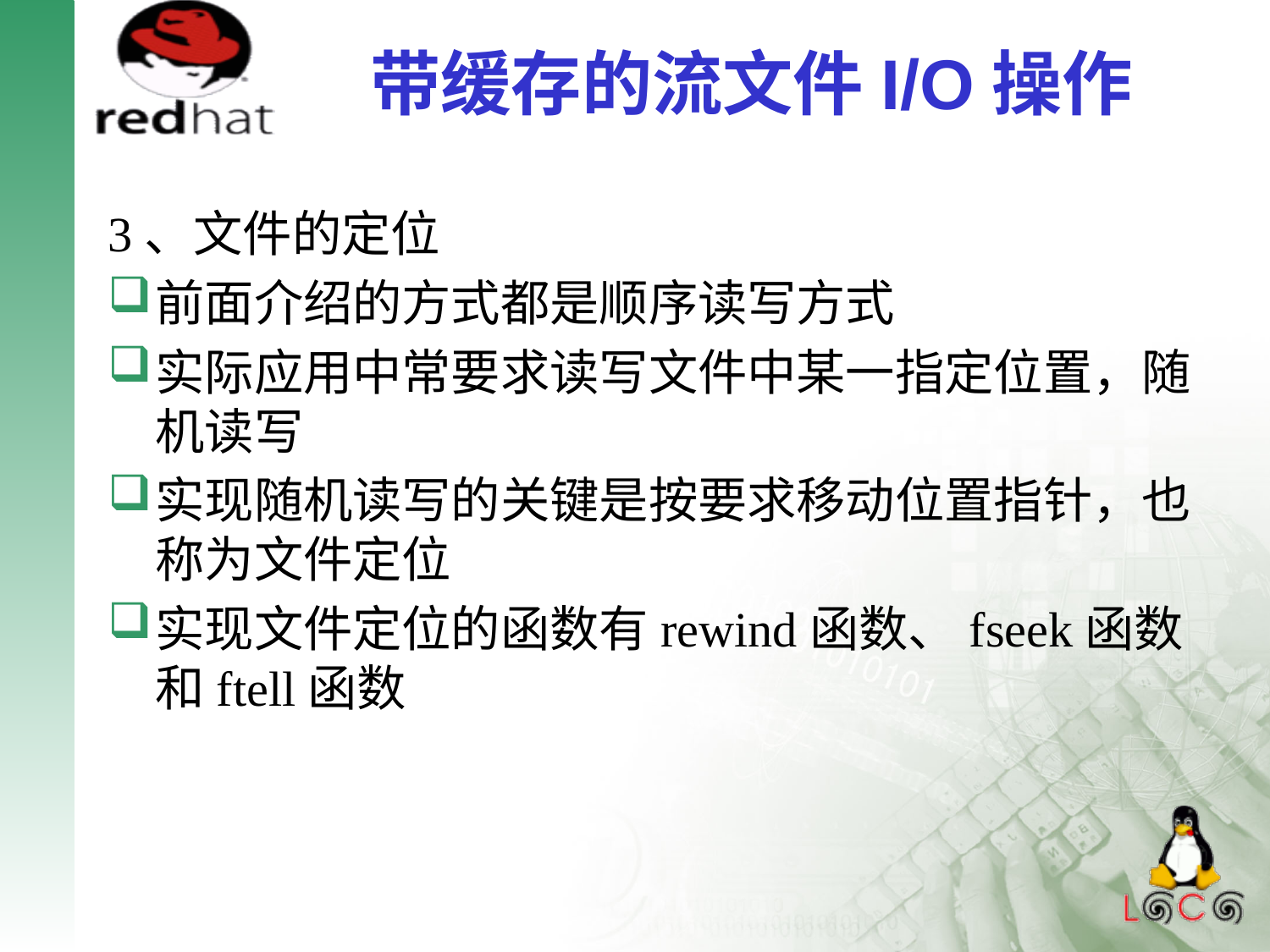

# 带缓存的流文件I/O操作
3、文件的定位
前面介绍的方式都是顺序读写方式
实际应用中常要求读写文件中某一指定位置，随机读写
实现随机读写的关键是按要求移动位置指针，也称为文件定位
实现文件定位的函数有rewind函数、fseek函数和ftell函数